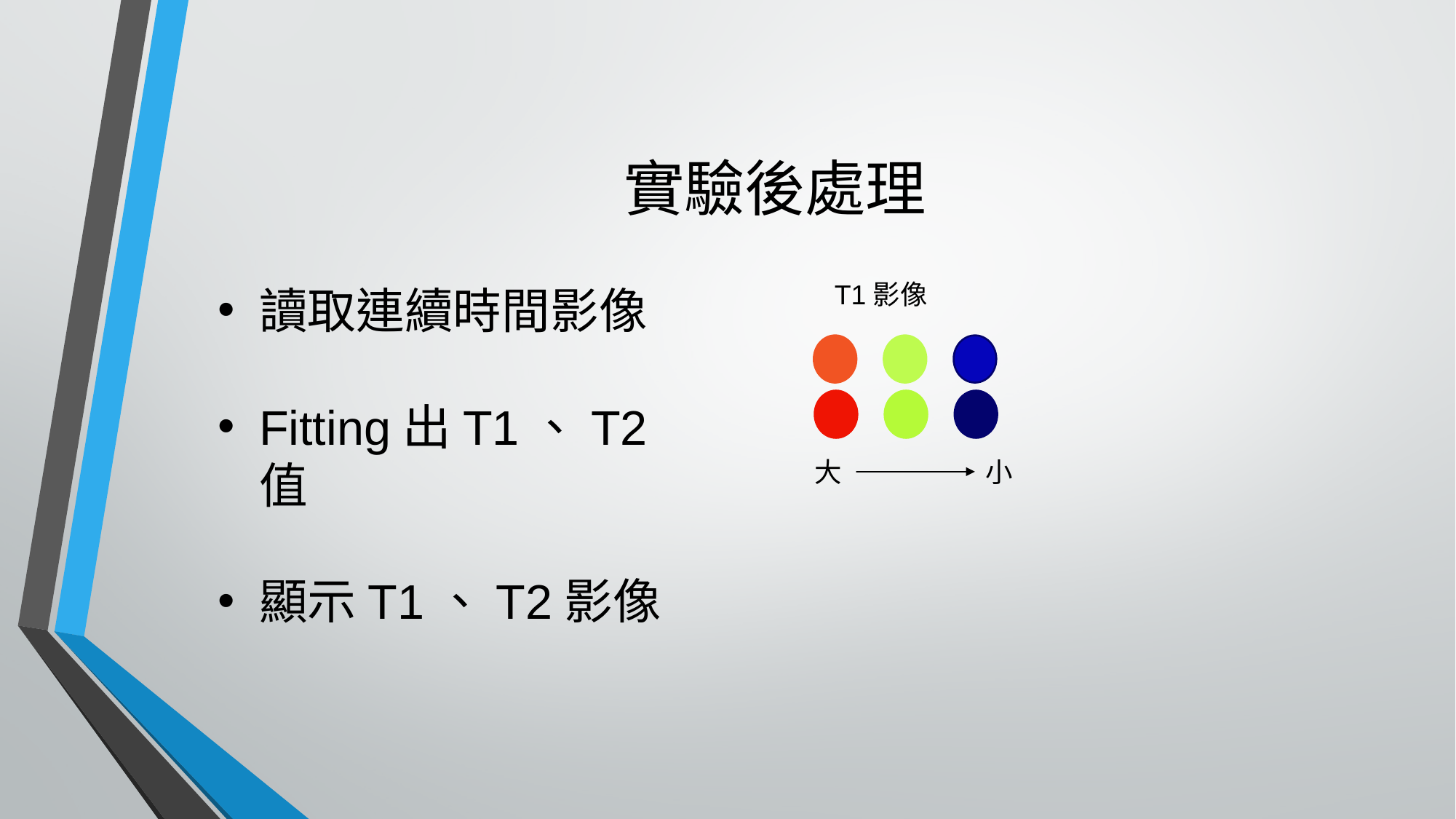

# 實驗後處理
T1影像
讀取連續時間影像

Fitting出T1、T2值

顯示T1、T2影像

大
小